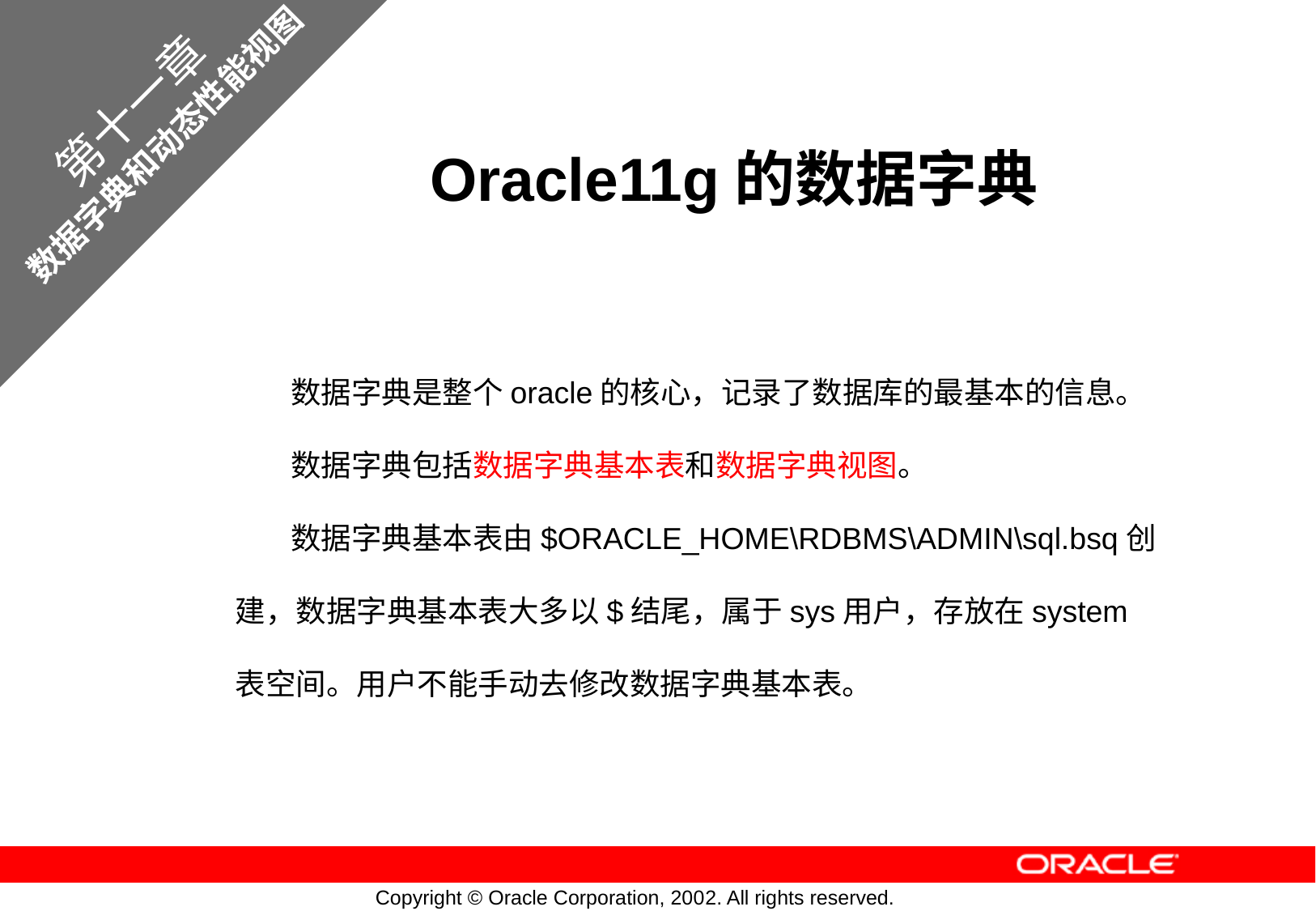

第十一章
数据字典和动态性能视图
Oracle11g的数据字典
       数据字典是整个oracle的核心，记录了数据库的最基本的信息。
       数据字典包括数据字典基本表和数据字典视图。
       数据字典基本表由$ORACLE_HOME\RDBMS\ADMIN\sql.bsq创建，数据字典基本表大多以$结尾，属于sys用户，存放在system表空间。用户不能手动去修改数据字典基本表。